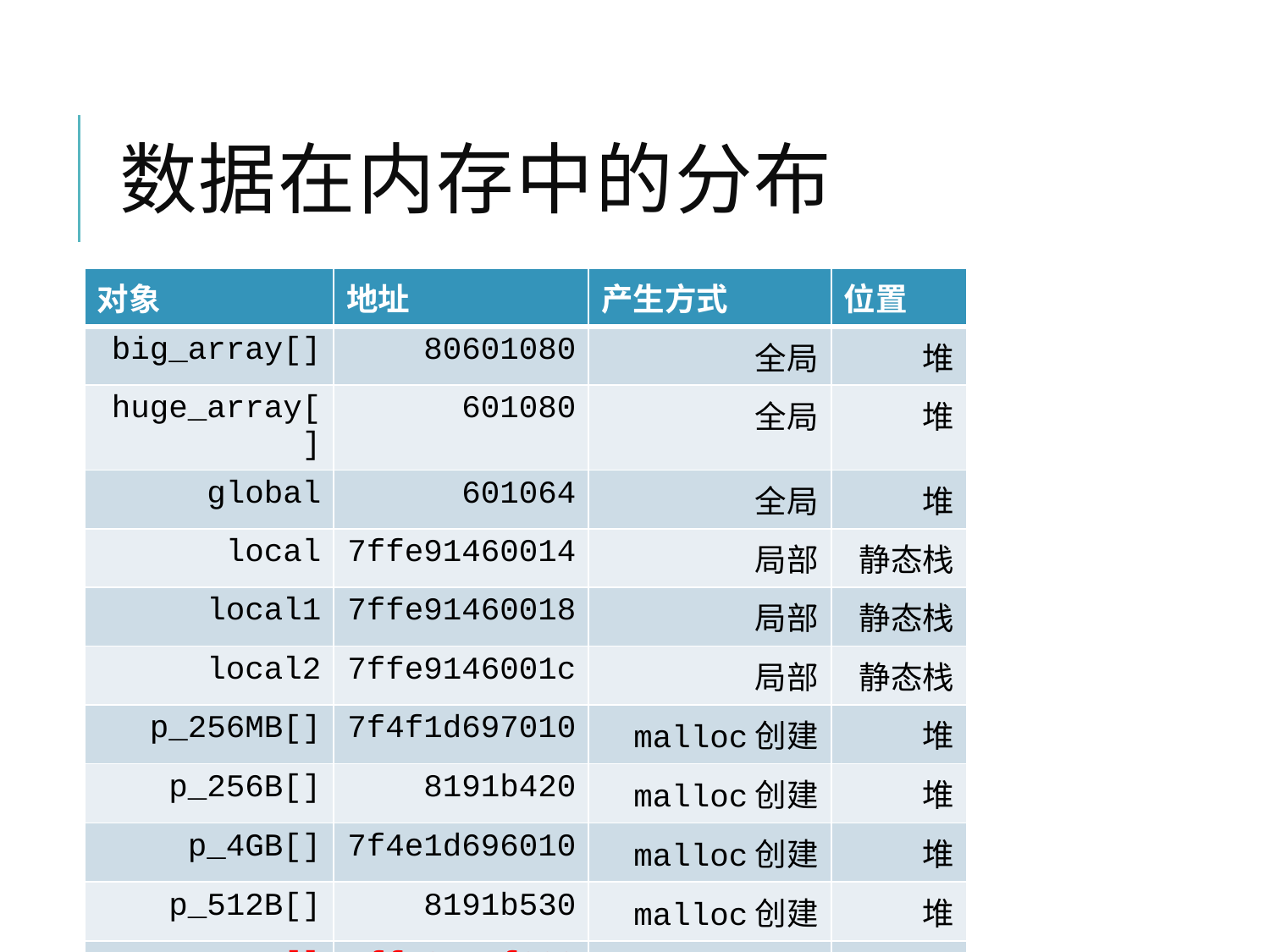

# 数据在内存中的分布
| 对象 | 地址 | 产生方式 | 位置 |
| --- | --- | --- | --- |
| big\_array[] | 80601080 | 全局 | 堆 |
| huge\_array[] | 601080 | 全局 | 堆 |
| global | 601064 | 全局 | 堆 |
| local | 7ffe91460014 | 局部 | 静态栈 |
| local1 | 7ffe91460018 | 局部 | 静态栈 |
| local2 | 7ffe9146001c | 局部 | 静态栈 |
| p\_256MB[] | 7f4f1d697010 | malloc创建 | 堆 |
| p\_256B[] | 8191b420 | malloc创建 | 堆 |
| p\_4GB[] | 7f4e1d696010 | malloc创建 | 堆 |
| p\_512B[] | 8191b530 | malloc创建 | 堆 |
| var\_array[] | 7ffe9145f000 | 局部（变长） | 动态栈 |
| fix\_array[] | 7ffe91460050 | 局部（定长） | 静态栈 |